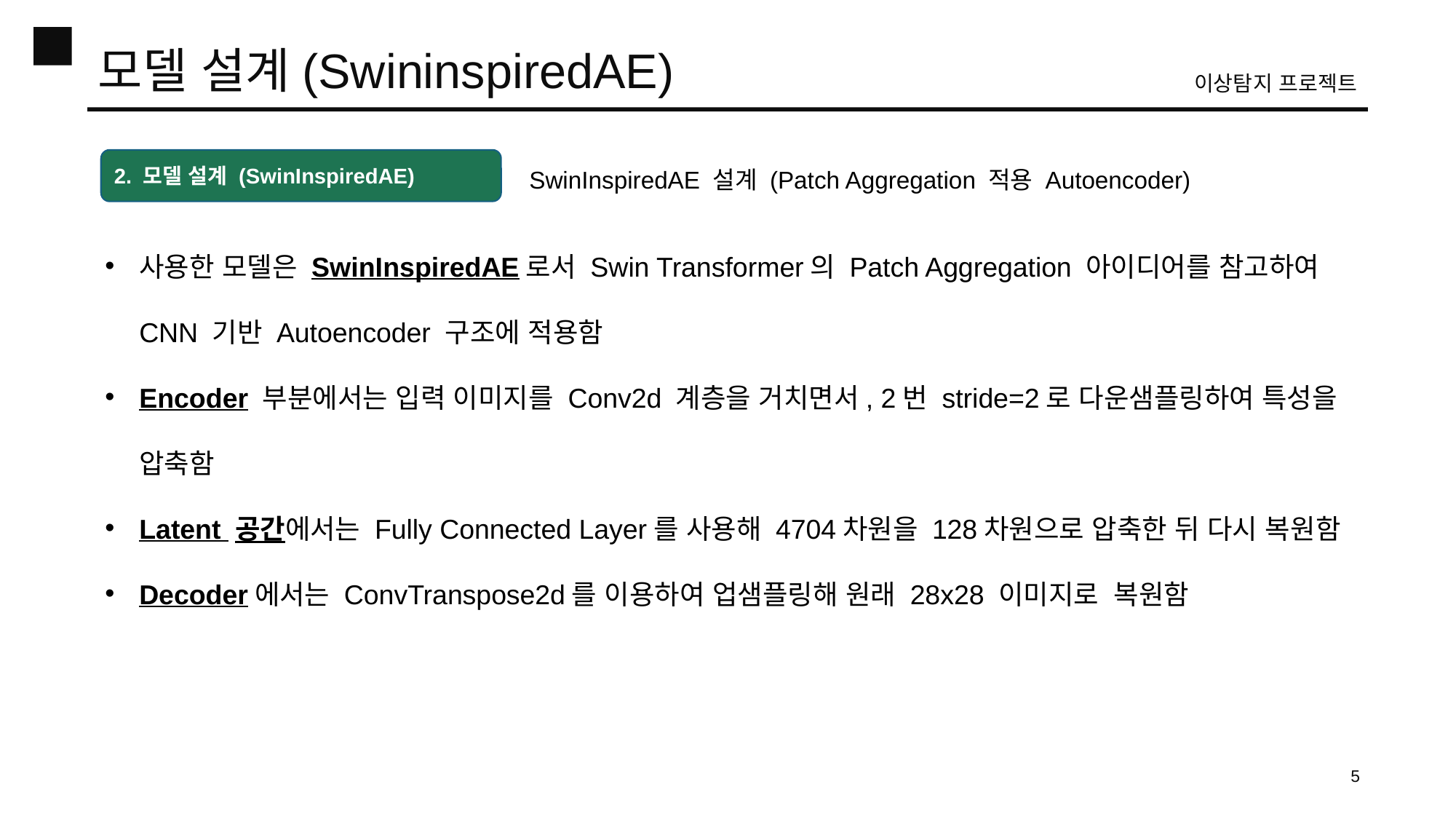

모델 설계(SwininspiredAE)
이상탐지 프로젝트
SwinInspiredAE 설계 (Patch Aggregation 적용 Autoencoder)
2. 모델 설계 (SwinInspiredAE)
사용한 모델은 SwinInspiredAE로서 Swin Transformer의 Patch Aggregation 아이디어를 참고하여 CNN 기반 Autoencoder 구조에 적용함
Encoder 부분에서는 입력 이미지를 Conv2d 계층을 거치면서, 2번 stride=2로 다운샘플링하여 특성을 압축함
Latent 공간에서는 Fully Connected Layer를 사용해 4704차원을 128차원으로 압축한 뒤 다시 복원함
Decoder에서는 ConvTranspose2d를 이용하여 업샘플링해 원래 28x28 이미지로  복원함